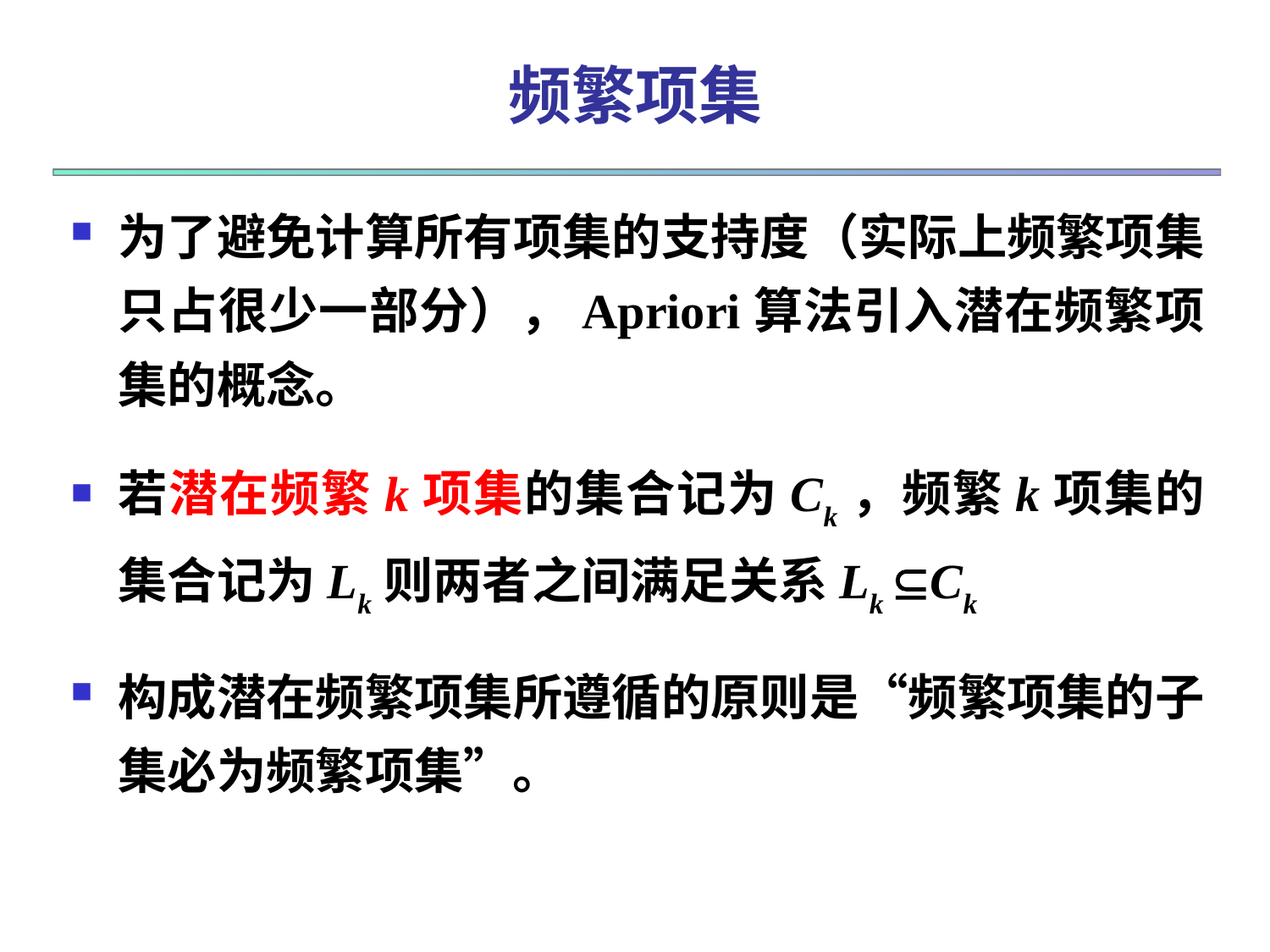

# 频繁项集
为了避免计算所有项集的支持度（实际上频繁项集只占很少一部分），Apriori算法引入潜在频繁项集的概念。
若潜在频繁k项集的集合记为Ck，频繁k项集的集合记为Lk则两者之间满足关系Lk ⊆Ck
构成潜在频繁项集所遵循的原则是“频繁项集的子集必为频繁项集”。

21